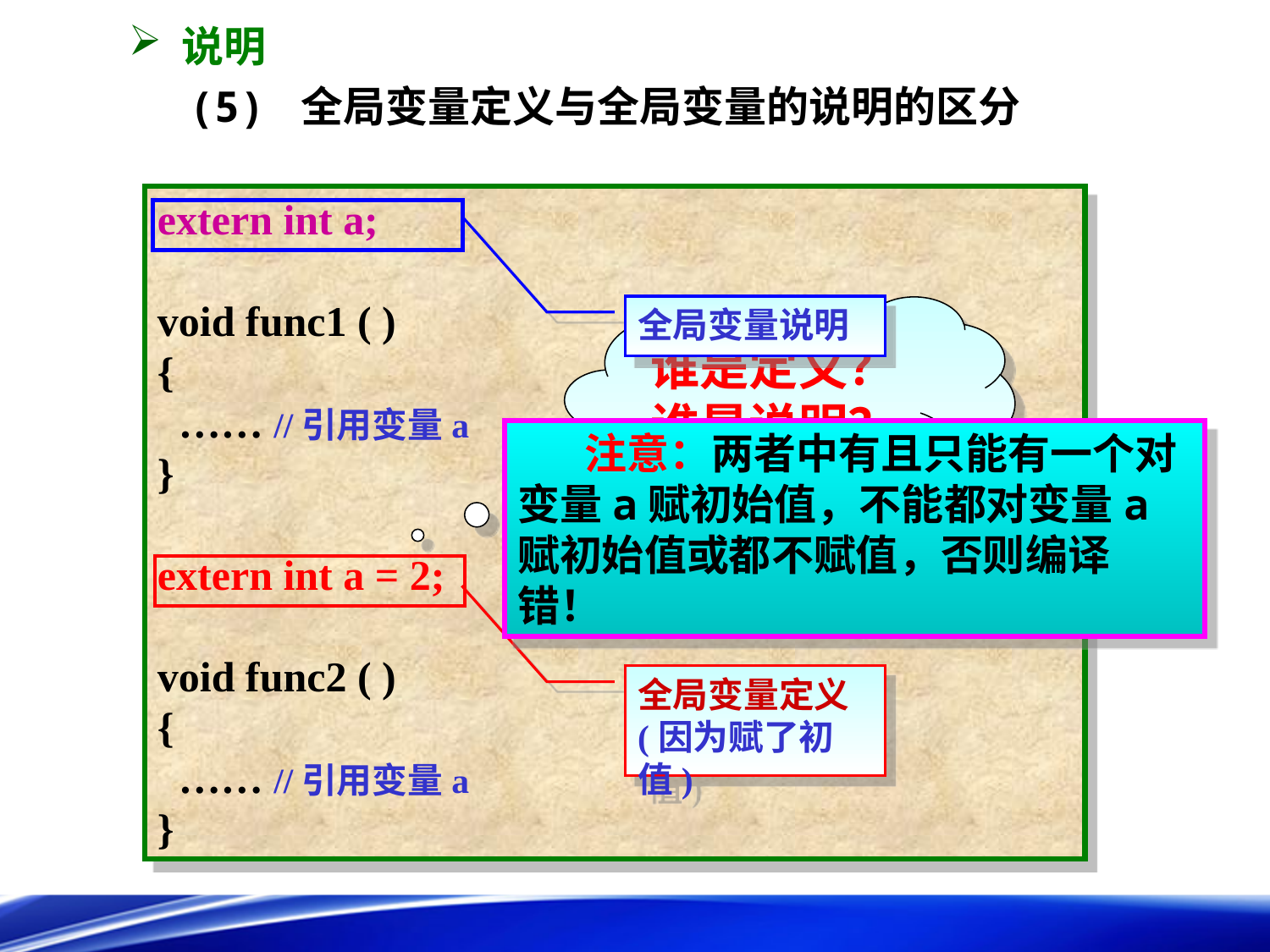

说明
    (5) 全局变量定义与全局变量的说明的区分
extern int a;

void func1 ( )
{
  …… //引用变量a
}

extern int a = 2;

void func2 ( )
{
  …… //引用变量a
}

谁是定义？
谁是说明？
全局变量说明
      注意：两者中有且只能有一个对变量a赋初始值，不能都对变量a赋初始值或都不赋值，否则编译错！

全局变量定义(因为赋了初值)